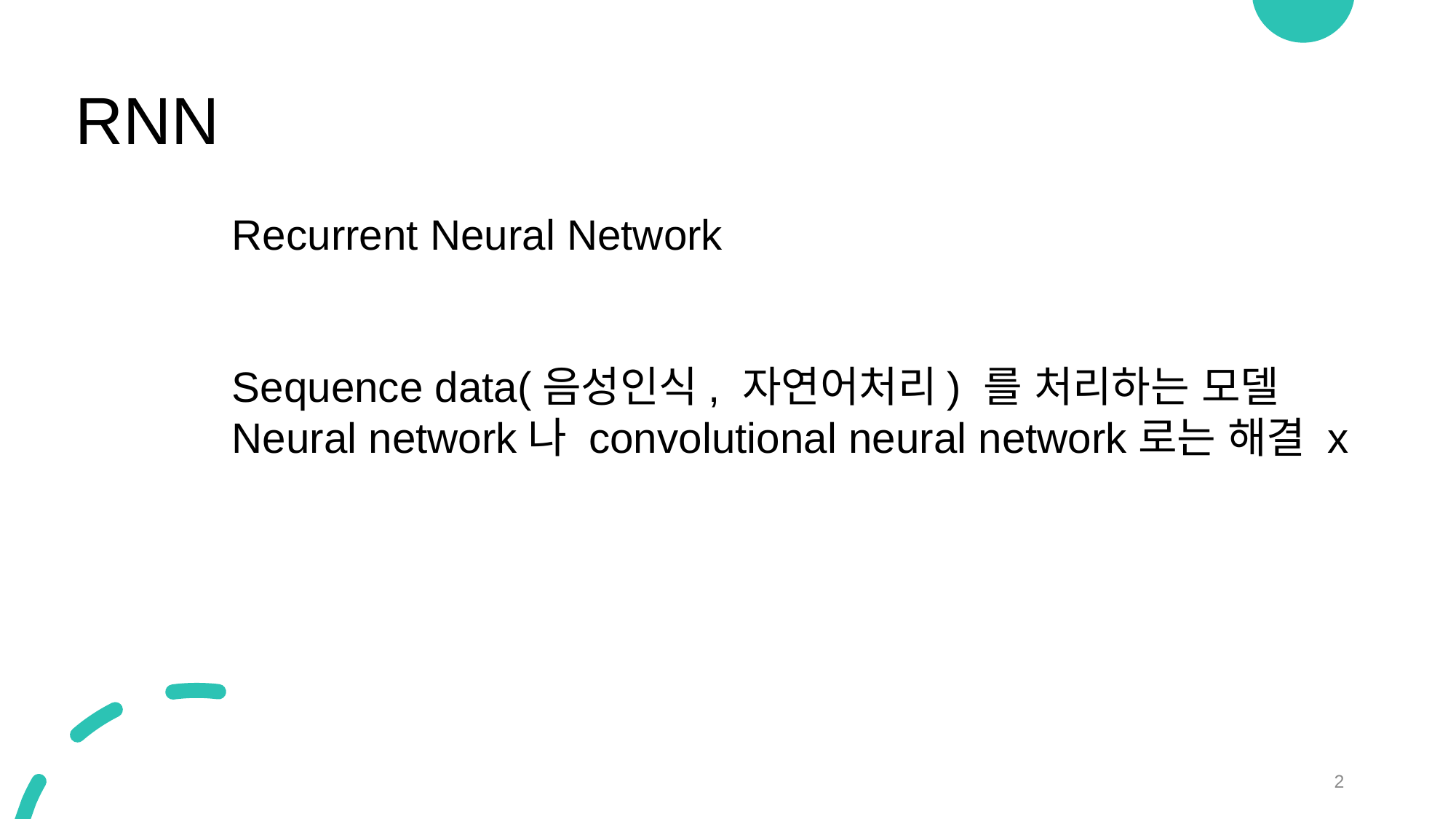

# RNN
Recurrent Neural Network

Sequence data(음성인식, 자연어처리) 를 처리하는 모델
Neural network나 convolutional neural network로는 해결 x
2